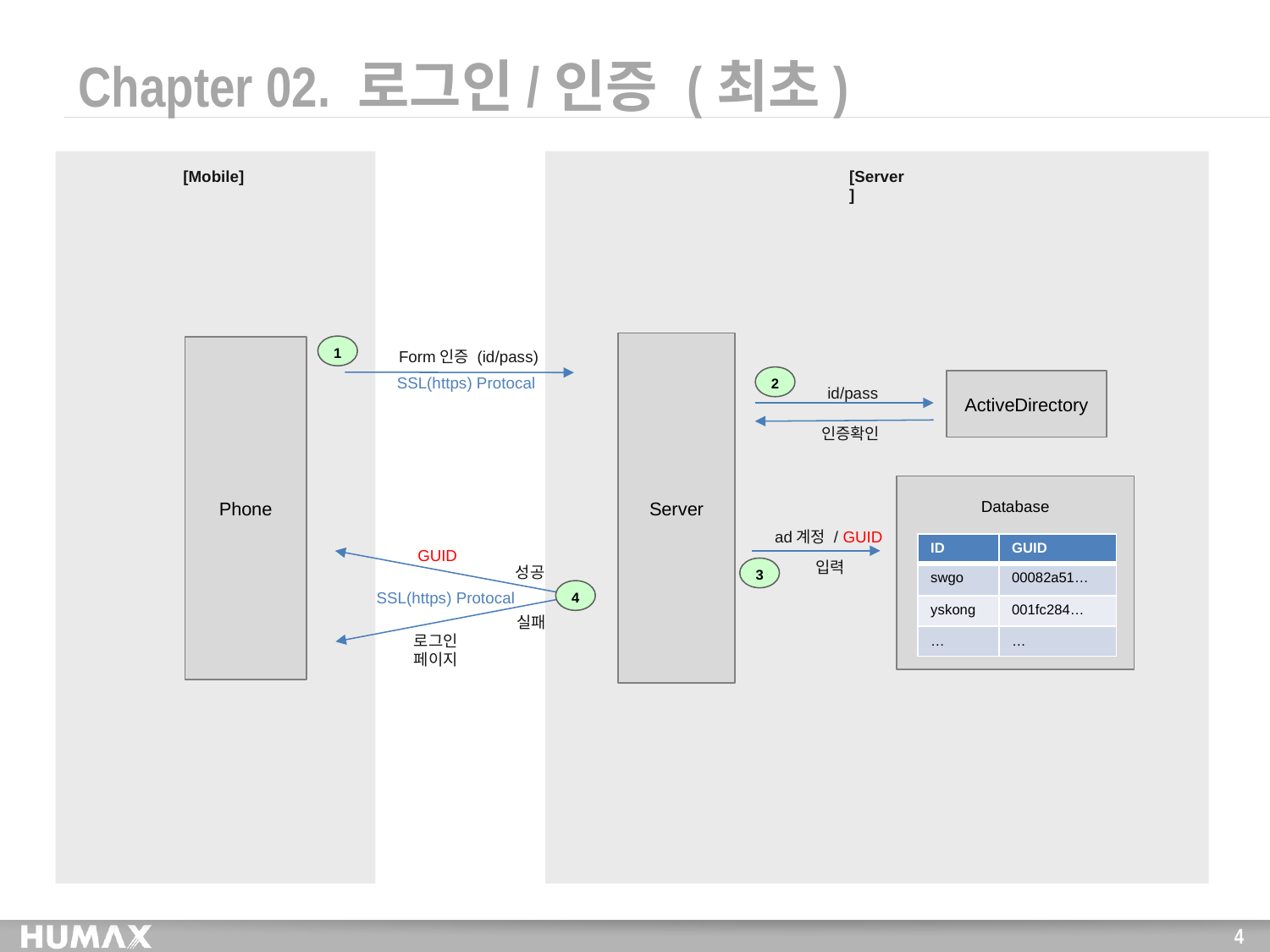

# Chapter 02. 로그인/인증 (최초)

[Mobile]
[Server]
Server
1
Phone
Form인증 (id/pass)
SSL(https) Protocal
2
ActiveDirectory
id/pass
인증확인
Database

ad계정 / GUID
| ID | GUID |
| --- | --- |
| swgo | 00082a51… |
| yskong | 001fc284… |
| … | … |
GUID
입력
성공
3
4
SSL(https) Protocal
실패
로그인 페이지
4